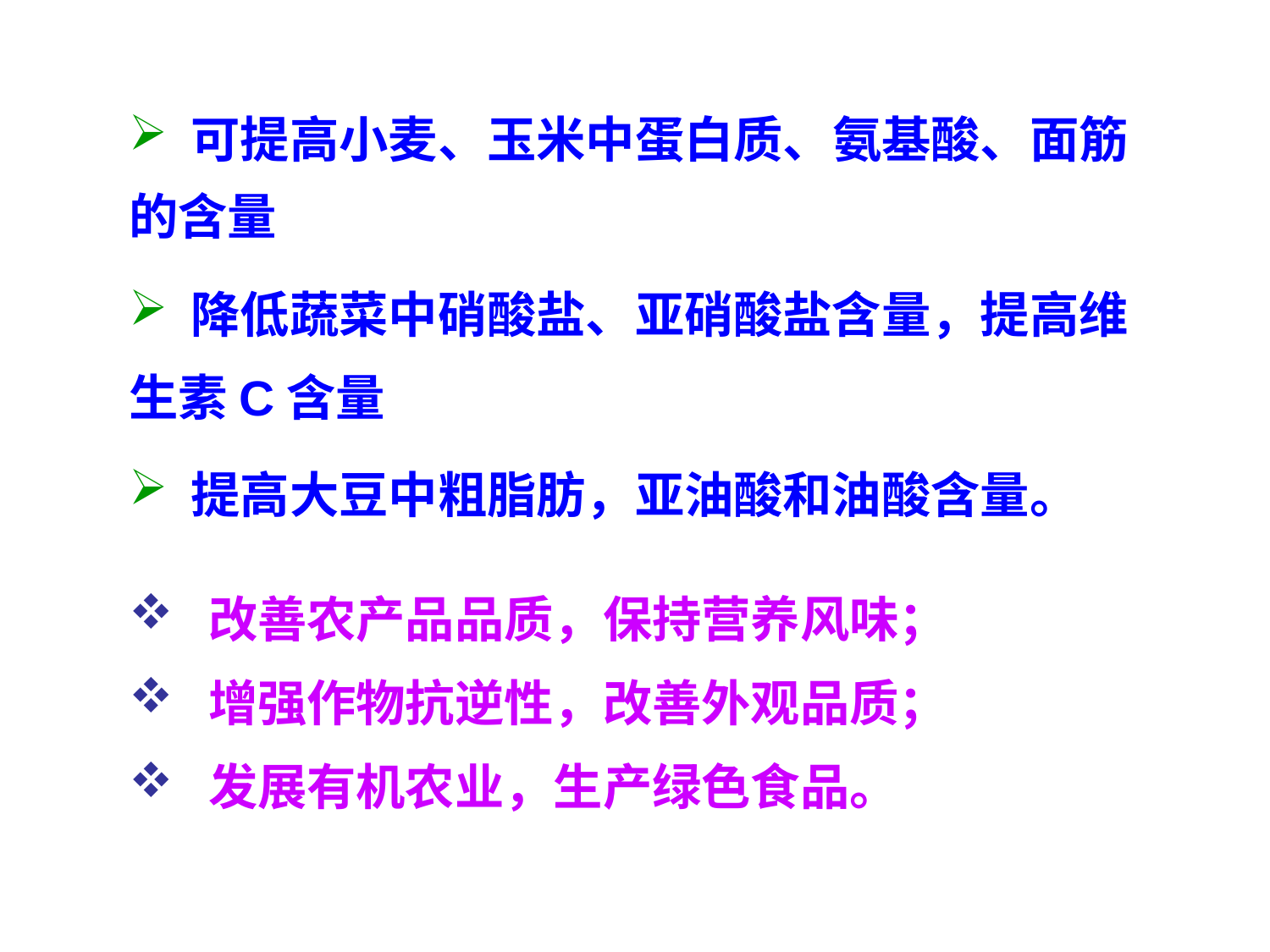

可提高小麦、玉米中蛋白质、氨基酸、面筋的含量
 降低蔬菜中硝酸盐、亚硝酸盐含量，提高维生素C含量
 提高大豆中粗脂肪，亚油酸和油酸含量。
  改善农产品品质，保持营养风味；
  增强作物抗逆性，改善外观品质；
  发展有机农业，生产绿色食品。